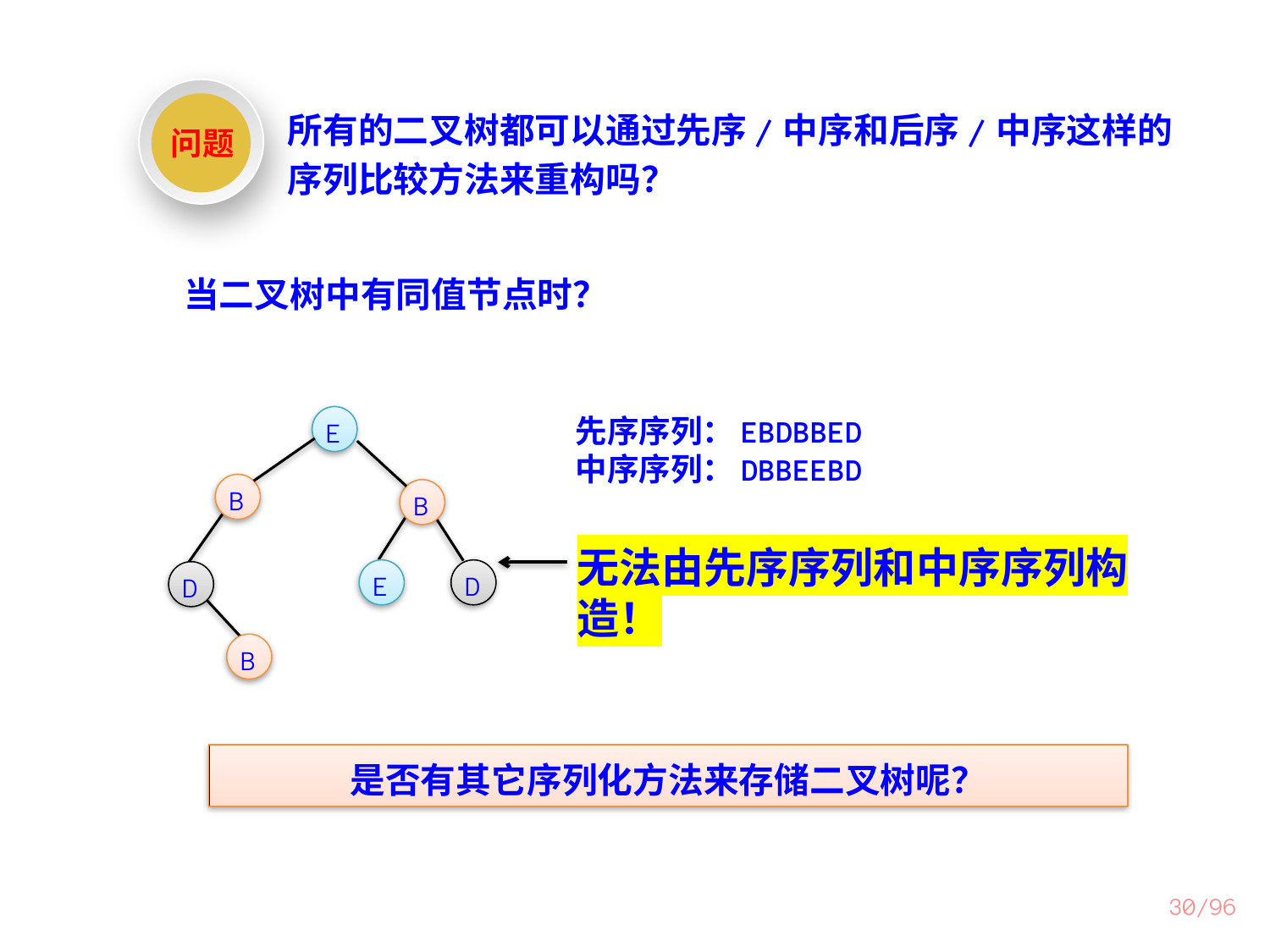

问题
所有的二叉树都可以通过先序/中序和后序/中序这样的序列比较方法来重构吗？
    当二叉树中有同值节点时？
先序序列：EBDBBED
中序序列：DBBEEBD
E
B
B

E
D
D

B
无法由先序序列和中序序列构造！
是否有其它序列化方法来存储二叉树呢？
30/96